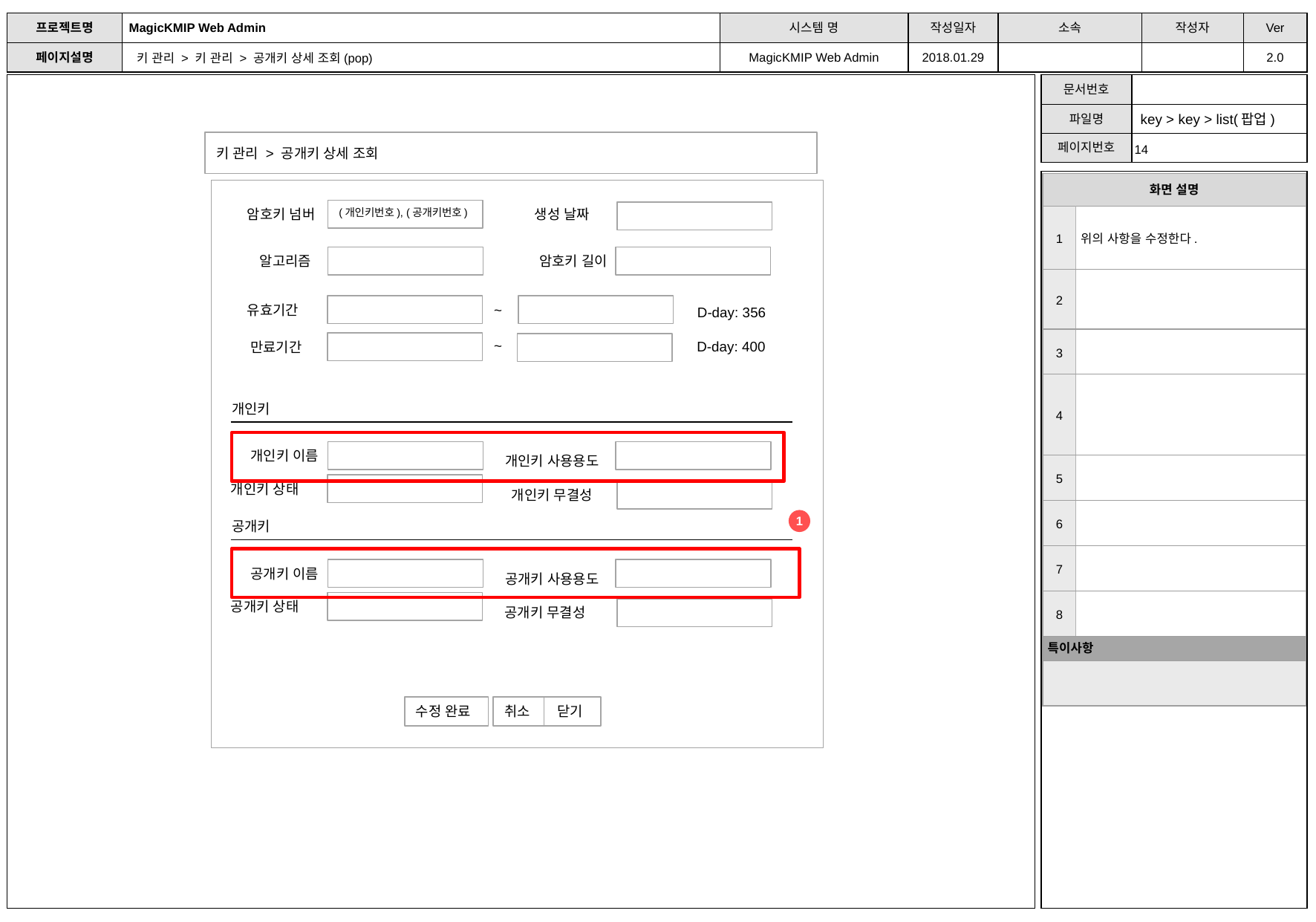

키 관리 > 키 관리 > 공개키 상세 조회(pop)

key > key > list(팝업)
키 관리 > 공개키 상세 조회
| 화면 설명 |  |
| --- | --- |
| 1 | 위의 사항을 수정한다. |
| 2 |  |
| 3 |  |
| 4 |  |
| 5 |  |
| 6 |  |
| 7 |  |
| 8 |  |
| 특이사항 |  |
|  |  |

(개인키번호), (공개키번호)

생성 날짜
암호키 넘버

알고리즘
암호키 길이

유효기간
~
D-day: 356

~
D-day: 400
만료기간
개인키

개인키 이름
개인키 사용용도

개인키 상태

개인키 무결성
1
공개키

공개키 이름
공개키 사용용도

공개키 상태

공개키 무결성
수정 완료
취소
닫기